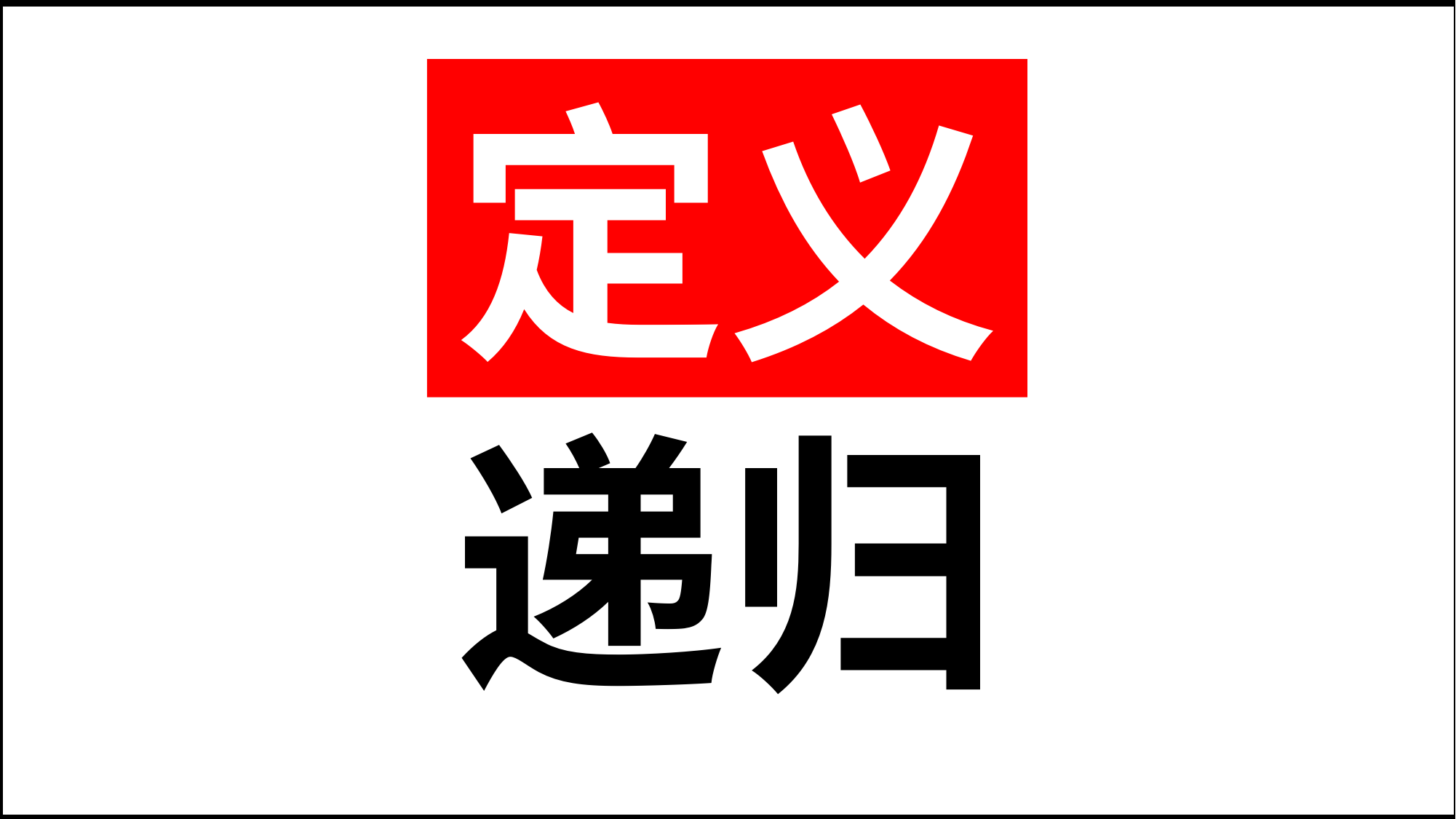

|  |
| --- |
|  |
| --- |
定义
递归